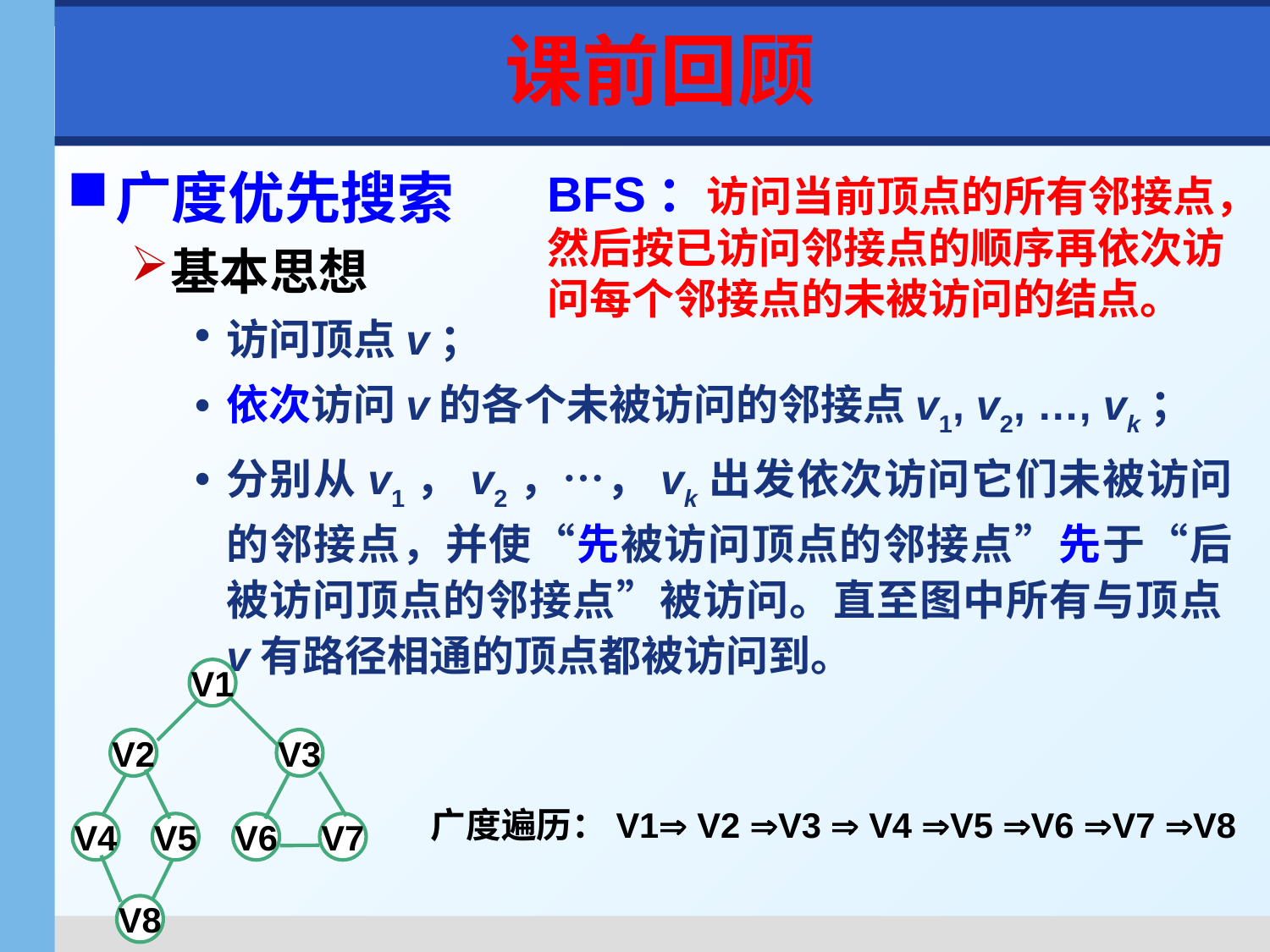

课前回顾
BFS：访问当前顶点的所有邻接点，然后按已访问邻接点的顺序再依次访问每个邻接点的未被访问的结点。
广度优先搜索
基本思想
访问顶点v；
依次访问v的各个未被访问的邻接点v1, v2, …, vk；
分别从v1，v2，…，vk出发依次访问它们未被访问的邻接点，并使“先被访问顶点的邻接点”先于“后被访问顶点的邻接点”被访问。直至图中所有与顶点v有路径相通的顶点都被访问到。

V1

V2
V3

V4
V5
V6
V7

V8
广度遍历：V1⇒ V2 ⇒V3 ⇒ V4 ⇒V5 ⇒V6 ⇒V7 ⇒V8